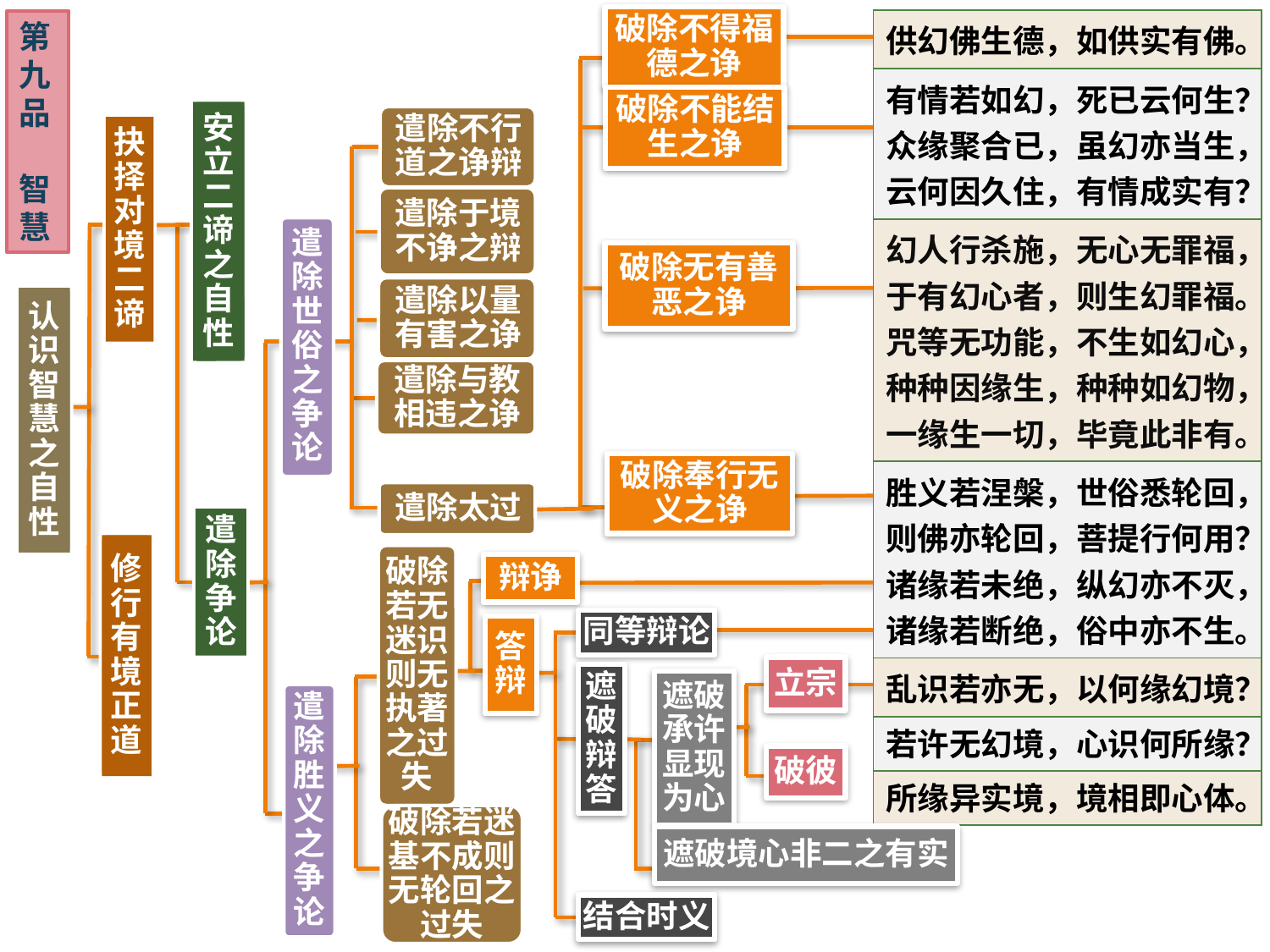

破除不得福德之诤
| 供幻佛生德，如供实有佛。 |
| --- |
| 有情若如幻，死已云何生？众缘聚合已，虽幻亦当生，云何因久住，有情成实有？ |
| 幻人行杀施，无心无罪福，于有幻心者，则生幻罪福。咒等无功能，不生如幻心，种种因缘生，种种如幻物，一缘生一切，毕竟此非有。 |
| 胜义若涅槃，世俗悉轮回，则佛亦轮回，菩提行何用？诸缘若未绝，纵幻亦不灭，诸缘若断绝，俗中亦不生。 |
| 乱识若亦无，以何缘幻境？ |
| 若许无幻境，心识何所缘？ |
| 所缘异实境，境相即心体。 |
第九品

智慧
破除不能结生之诤

安立二谛之自性

遣除不行道之诤辩

抉择对境二谛

遣除于境不诤之辩
遣除世俗之争论

破除无有善恶之诤

遣除以量有害之诤

认识智慧之自性

遣除与教相违之诤
破除奉行无义之诤

遣除太过

遣除争论

修行有境正道

破除若无迷识则无执著之过失
辩诤
同等辩论
答辩
立宗
遮破辩答
遮破承许显现为心
遣除胜义之争论

破彼

破除若迷基不成则无轮回之过失
遮破境心非二之有实
结合时义